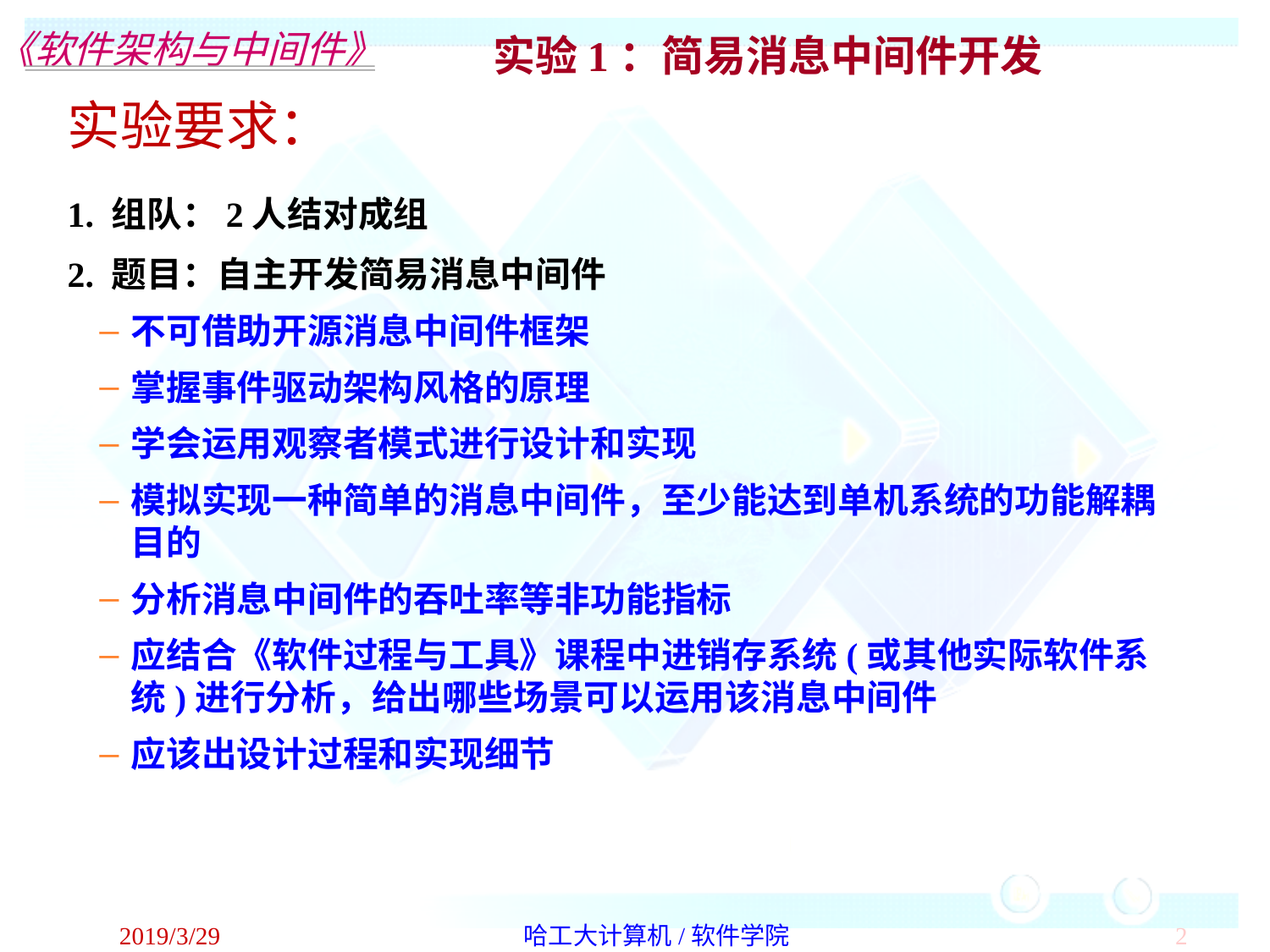

实验1：简易消息中间件开发
实验要求：
1. 组队：2人结对成组
2. 题目：自主开发简易消息中间件
不可借助开源消息中间件框架
掌握事件驱动架构风格的原理
学会运用观察者模式进行设计和实现
模拟实现一种简单的消息中间件，至少能达到单机系统的功能解耦目的
分析消息中间件的吞吐率等非功能指标
应结合《软件过程与工具》课程中进销存系统(或其他实际软件系统)进行分析，给出哪些场景可以运用该消息中间件
应该出设计过程和实现细节